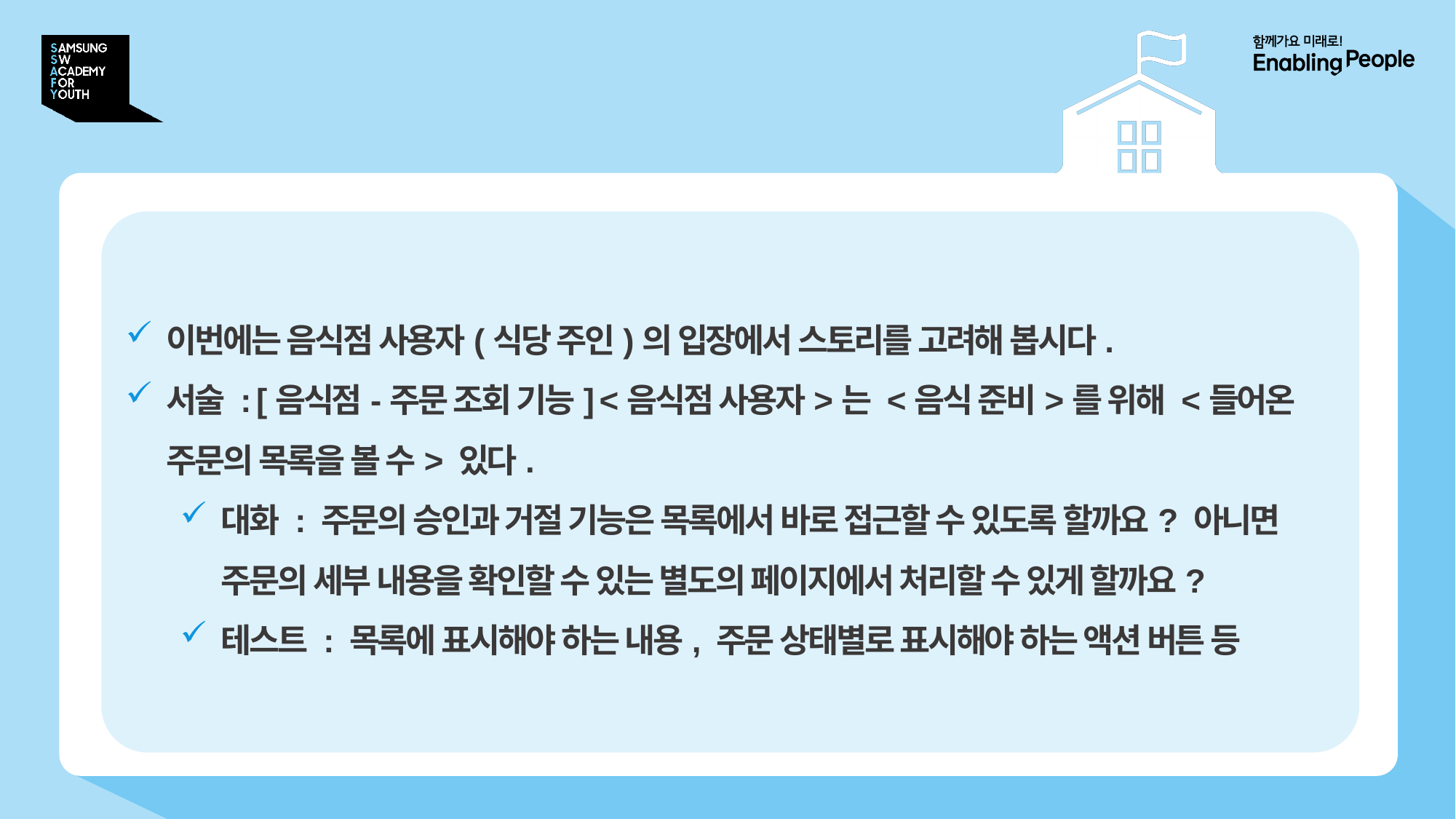

# 사용자 스토리 사례(배달앱)
이번에는 음식점 사용자(식당 주인)의 입장에서 스토리를 고려해 봅시다.
서술 : [음식점-주문 조회 기능] <음식점 사용자>는 <음식 준비>를 위해 <들어온 주문의 목록을 볼 수> 있다.
대화 : 주문의 승인과 거절 기능은 목록에서 바로 접근할 수 있도록 할까요? 아니면 주문의 세부 내용을 확인할 수 있는 별도의 페이지에서 처리할 수 있게 할까요?
테스트 : 목록에 표시해야 하는 내용, 주문 상태별로 표시해야 하는 액션 버튼 등